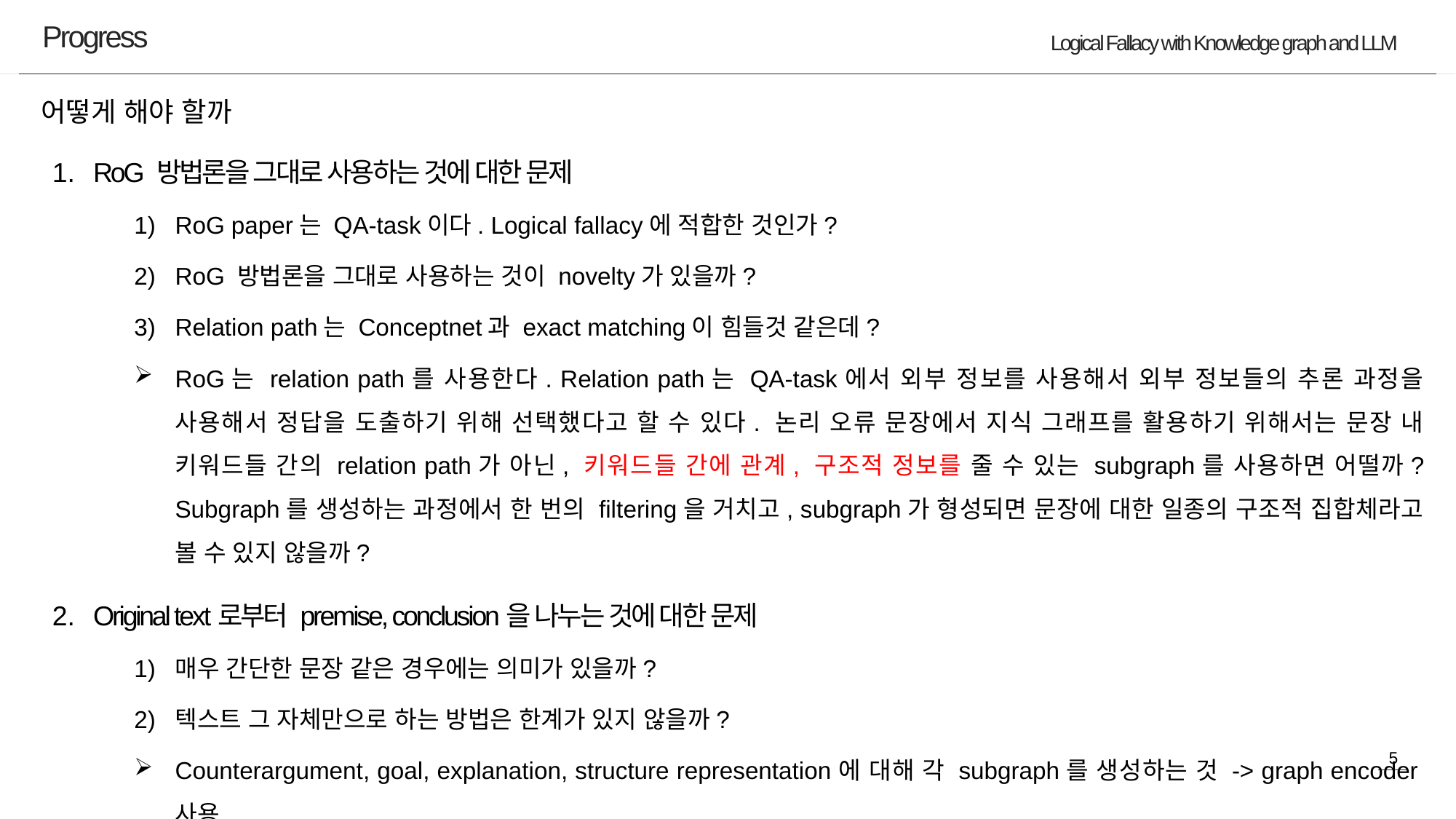

Progress
어떻게 해야 할까
RoG 방법론을 그대로 사용하는 것에 대한 문제
RoG paper는 QA-task이다. Logical fallacy에 적합한 것인가?
RoG 방법론을 그대로 사용하는 것이 novelty가 있을까?
Relation path는 Conceptnet과 exact matching이 힘들것 같은데?
RoG는 relation path를 사용한다. Relation path는 QA-task에서 외부 정보를 사용해서 외부 정보들의 추론 과정을 사용해서 정답을 도출하기 위해 선택했다고 할 수 있다. 논리 오류 문장에서 지식 그래프를 활용하기 위해서는 문장 내 키워드들 간의 relation path가 아닌, 키워드들 간에 관계, 구조적 정보를 줄 수 있는 subgraph를 사용하면 어떨까? Subgraph를 생성하는 과정에서 한 번의 filtering을 거치고, subgraph가 형성되면 문장에 대한 일종의 구조적 집합체라고 볼 수 있지 않을까?
Original text로부터 premise, conclusion을 나누는 것에 대한 문제
매우 간단한 문장 같은 경우에는 의미가 있을까?
텍스트 그 자체만으로 하는 방법은 한계가 있지 않을까?
Counterargument, goal, explanation, structure representation에 대해 각 subgraph를 생성하는 것 -> graph encoder사용